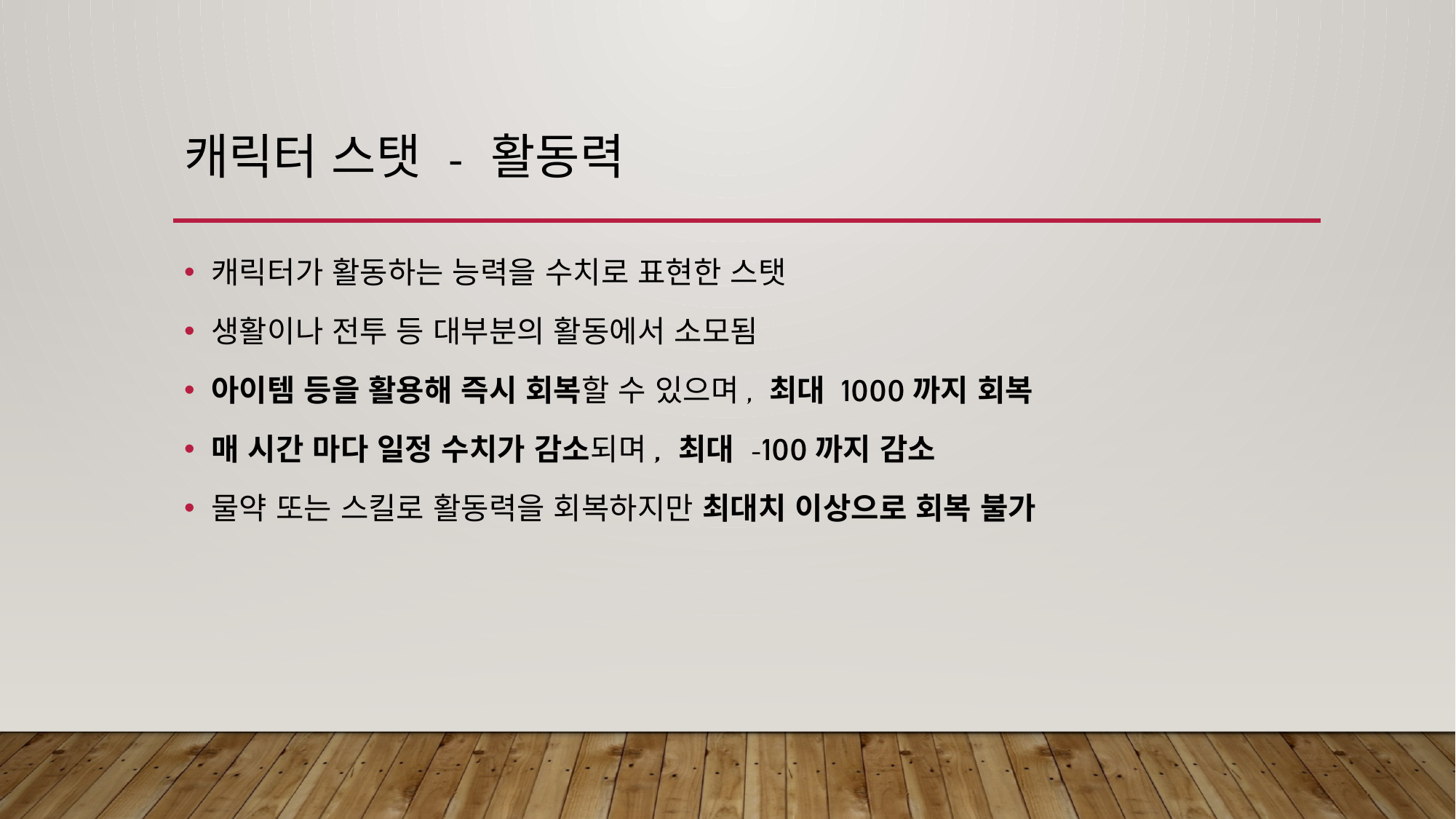

# 캐릭터 스탯 - 활동력
캐릭터가 활동하는 능력을 수치로 표현한 스탯
생활이나 전투 등 대부분의 활동에서 소모됨
아이템 등을 활용해 즉시 회복할 수 있으며, 최대 1000까지 회복
매 시간 마다 일정 수치가 감소되며, 최대 -100까지 감소
물약 또는 스킬로 활동력을 회복하지만 최대치 이상으로 회복 불가